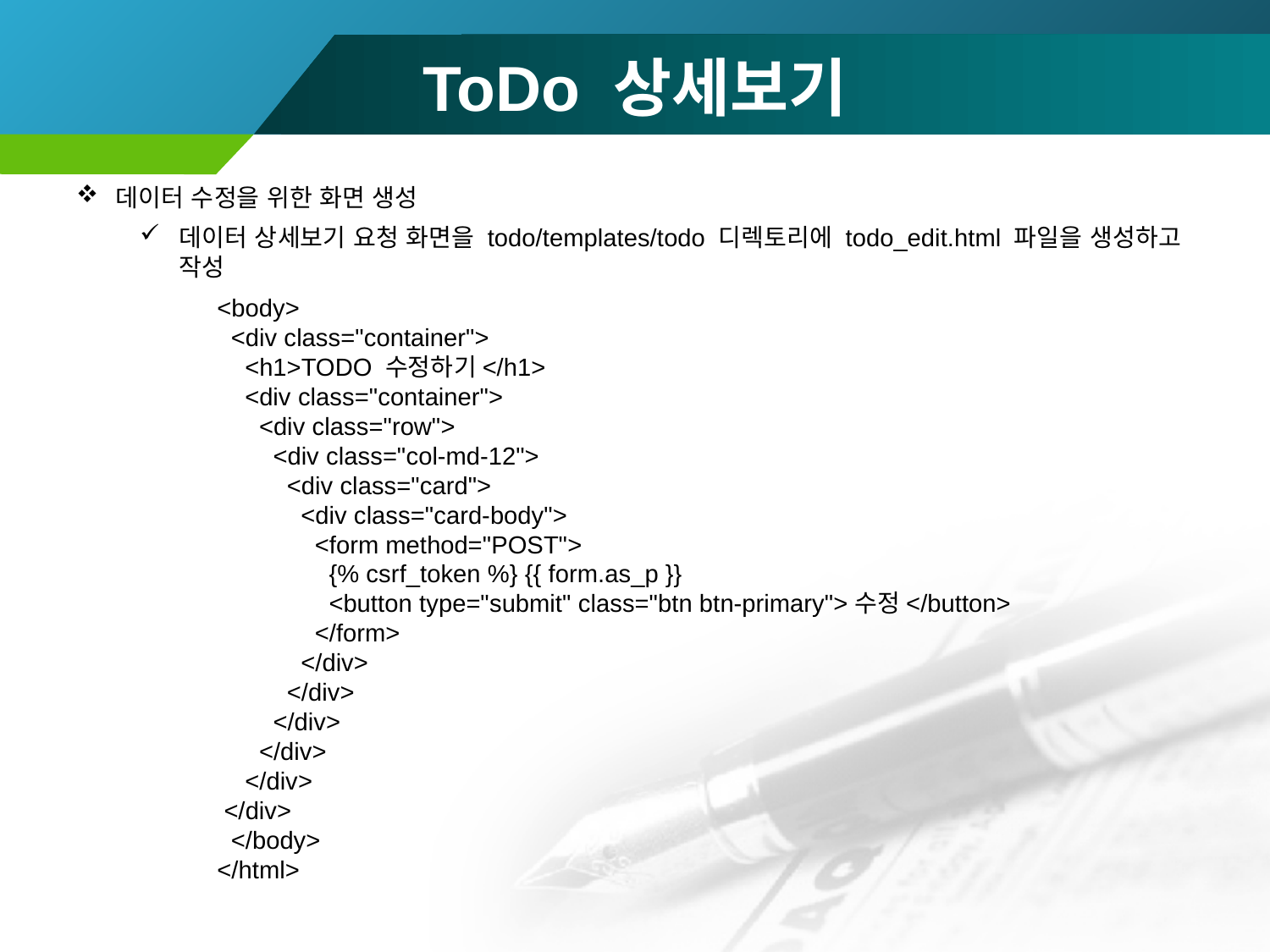

# ToDo 상세보기
데이터 수정을 위한 화면 생성
데이터 상세보기 요청 화면을 todo/templates/todo 디렉토리에 todo_edit.html 파일을 생성하고 작성
  <body>
    <div class="container">
      <h1>TODO 수정하기</h1>
      <div class="container">
        <div class="row">
          <div class="col-md-12">
            <div class="card">
              <div class="card-body">
                <form method="POST">
                  {% csrf_token %} {{ form.as_p }}
                  <button type="submit" class="btn btn-primary">수정</button>
                </form>
              </div>
            </div>
          </div>
        </div>
      </div>
   </div>
    </body>
  </html>